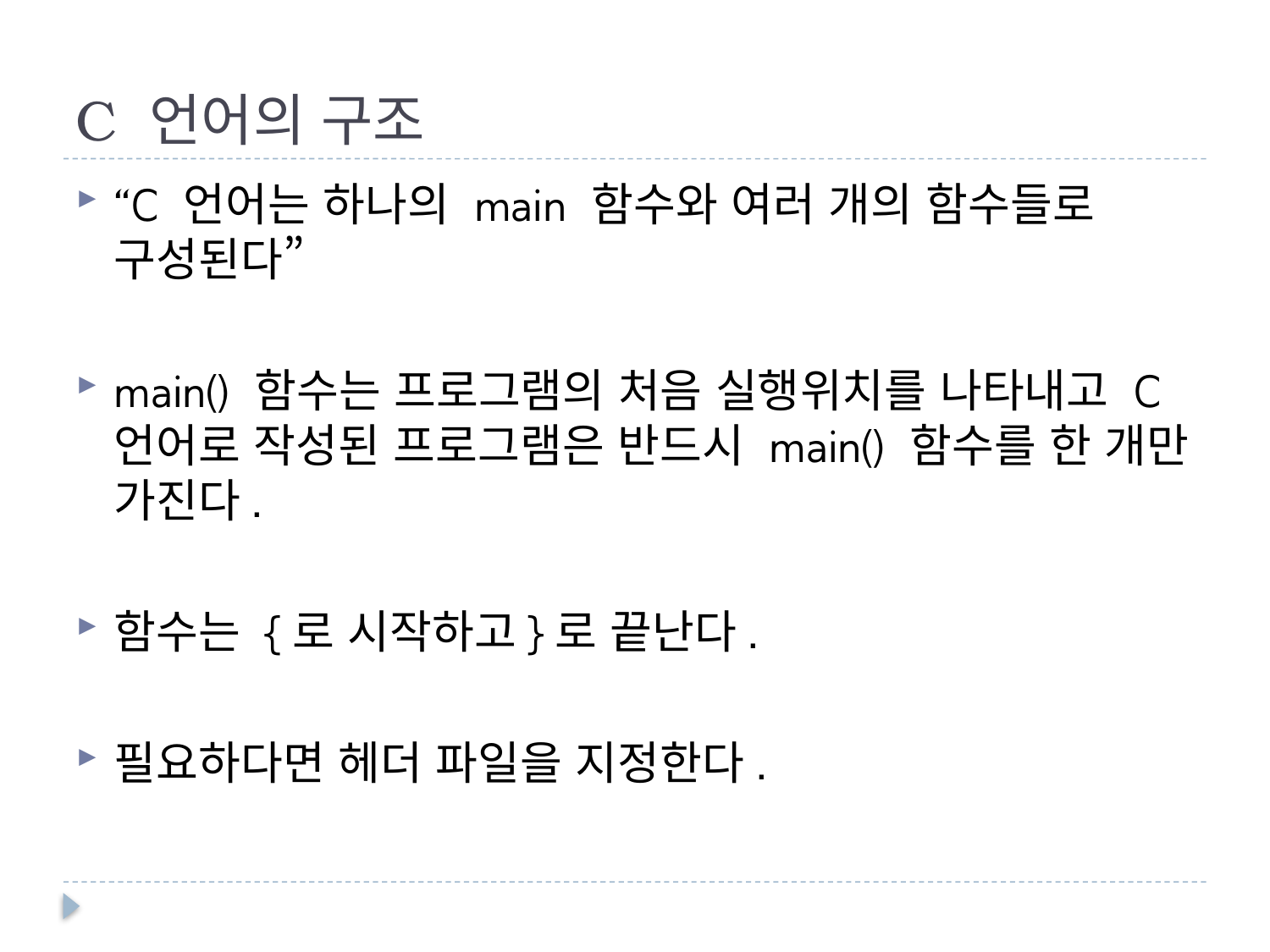

# C 언어의 구조
“C 언어는 하나의 main 함수와 여러 개의 함수들로 구성된다”

main() 함수는 프로그램의 처음 실행위치를 나타내고 C언어로 작성된 프로그램은 반드시 main() 함수를 한 개만 가진다.

함수는 {로 시작하고}로 끝난다.

필요하다면 헤더 파일을 지정한다.